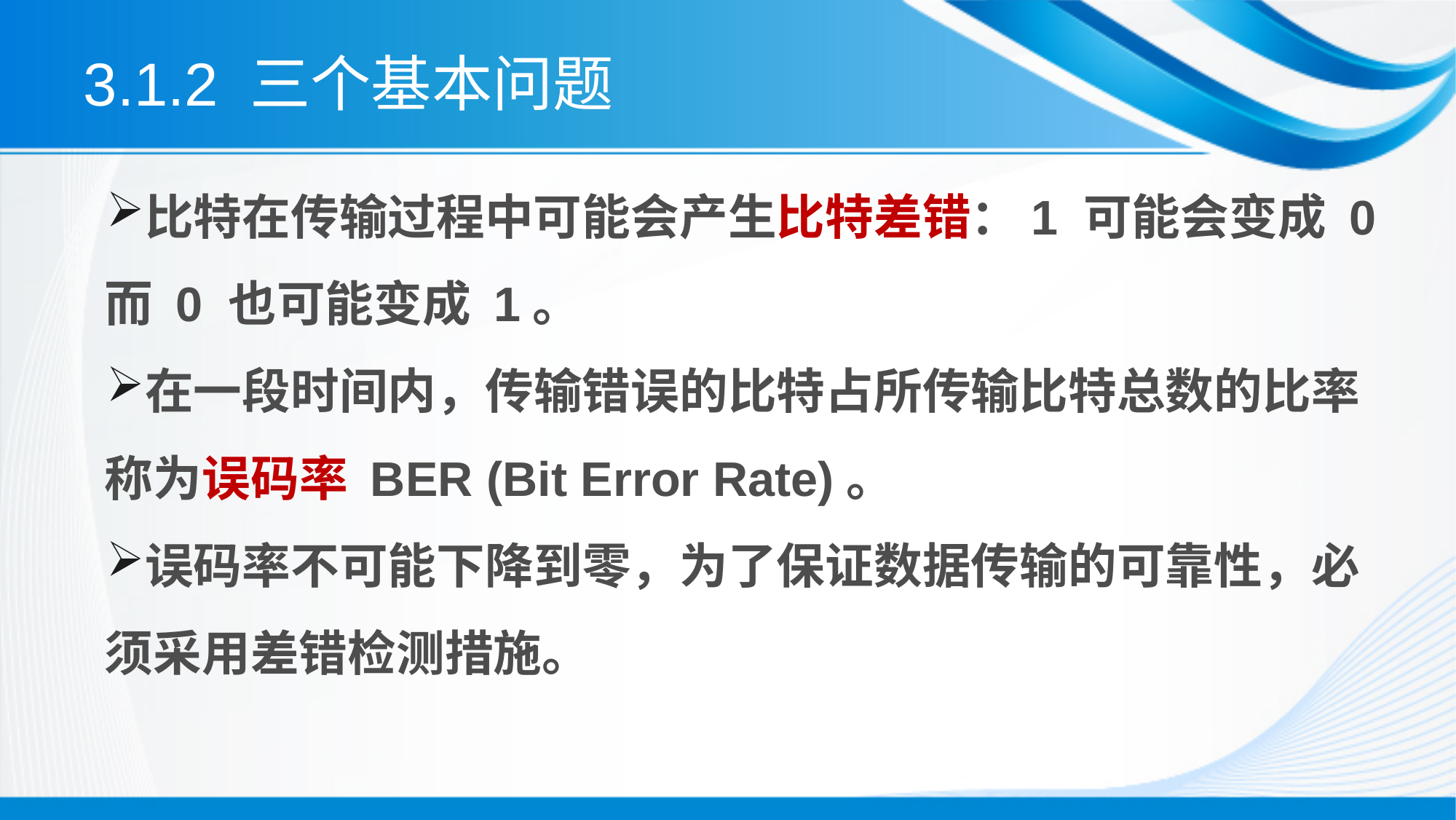

# 3.1.2 三个基本问题
比特在传输过程中可能会产生比特差错：1 可能会变成 0 而 0 也可能变成 1。
在一段时间内，传输错误的比特占所传输比特总数的比率称为误码率 BER (Bit Error Rate)。
误码率不可能下降到零，为了保证数据传输的可靠性，必须采用差错检测措施。